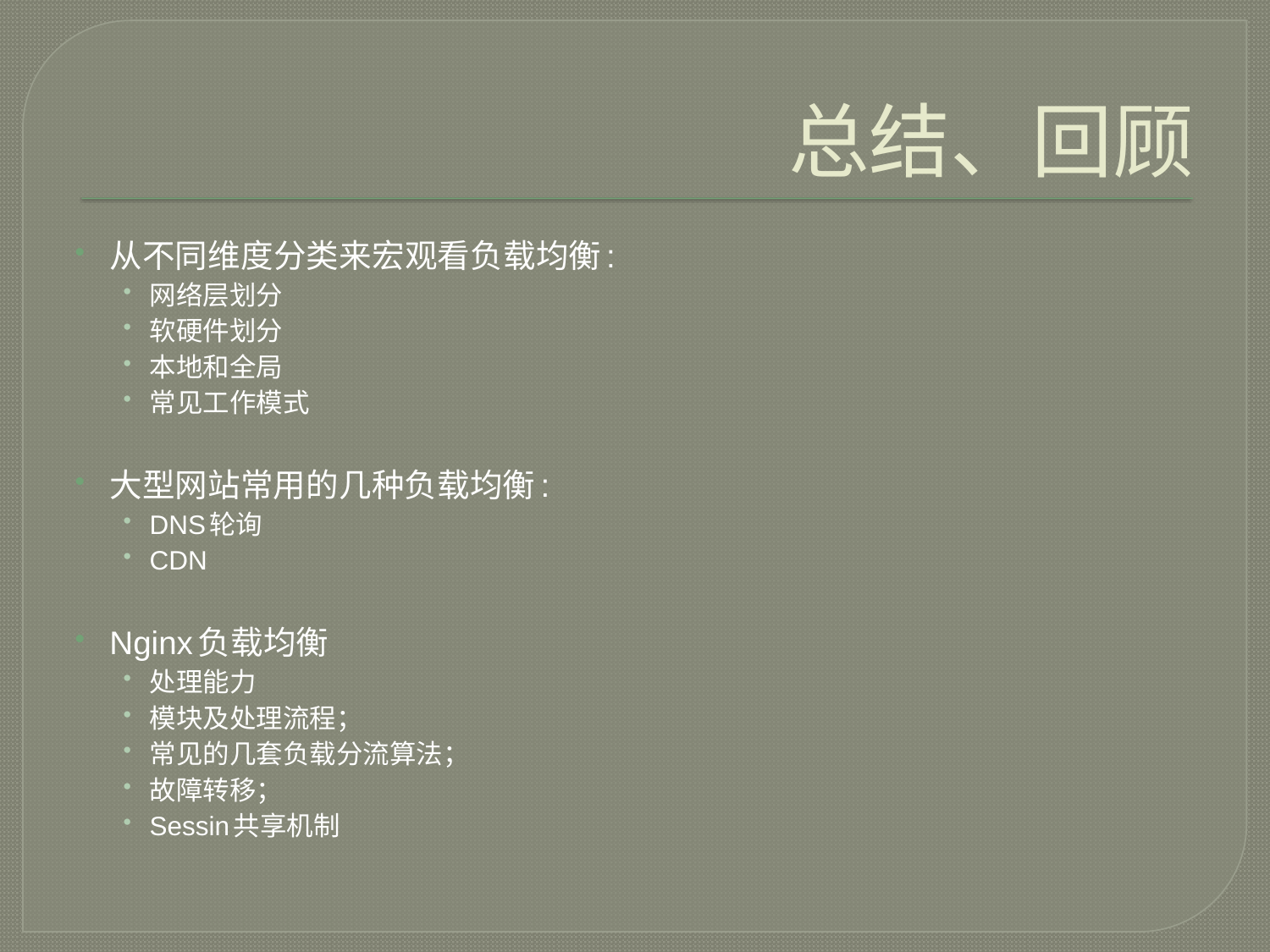

# 总结、回顾
从不同维度分类来宏观看负载均衡:
网络层划分
软硬件划分
本地和全局
常见工作模式

大型网站常用的几种负载均衡:
DNS轮询
CDN

Nginx负载均衡
处理能力
模块及处理流程；
常见的几套负载分流算法；
故障转移；
Sessin共享机制